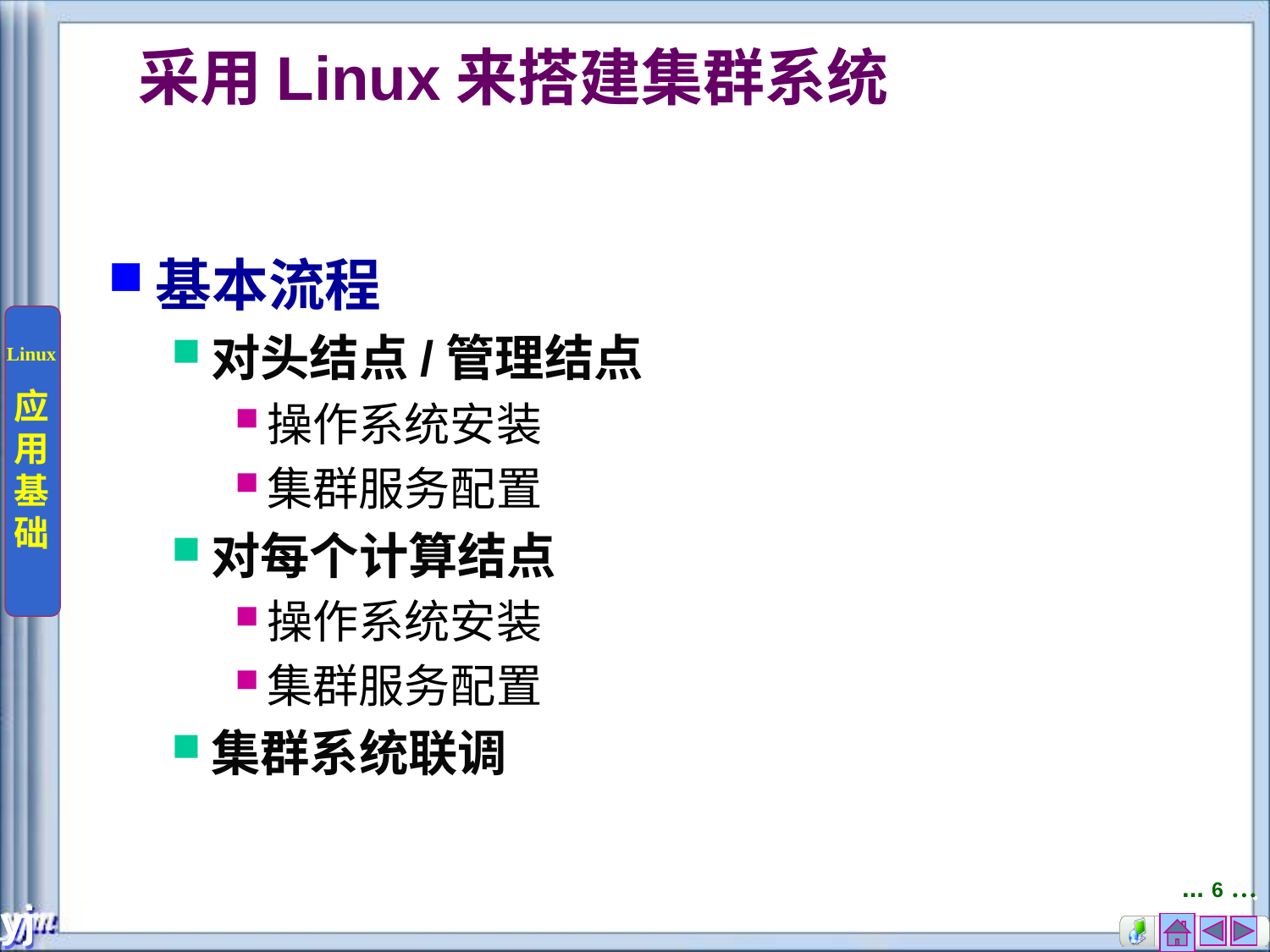

# 采用Linux来搭建集群系统
基本流程
对头结点/管理结点
操作系统安装
集群服务配置
对每个计算结点
操作系统安装
集群服务配置
集群系统联调
... 6 …